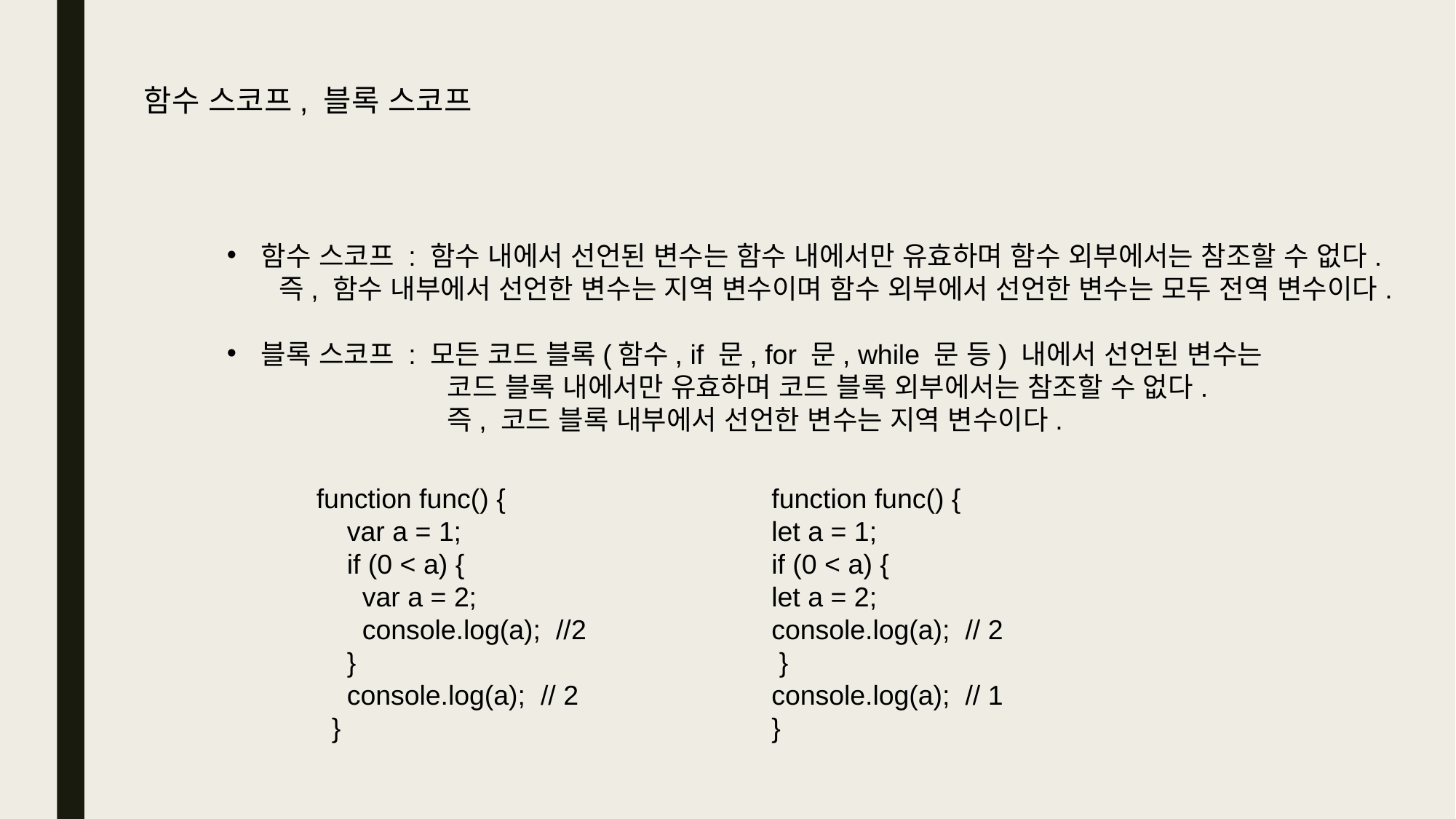

함수 스코프, 블록 스코프
함수 스코프 : 함수 내에서 선언된 변수는 함수 내에서만 유효하며 함수 외부에서는 참조할 수 없다.
      즉, 함수 내부에서 선언한 변수는 지역 변수이며 함수 외부에서 선언한 변수는 모두 전역 변수이다.

블록 스코프 : 모든 코드 블록(함수, if 문, for 문, while 문 등) 내에서 선언된 변수는
                            코드 블록 내에서만 유효하며 코드 블록 외부에서는 참조할 수 없다.
                            즉, 코드 블록 내부에서 선언한 변수는 지역 변수이다.

function func() {
    var a = 1;
    if (0 < a) {
      var a = 2;
      console.log(a);  //2
    }
    console.log(a);  // 2
  }

function func() {
let a = 1;
if (0 < a) {
let a = 2;
console.log(a);  // 2
 }
console.log(a);  // 1
}